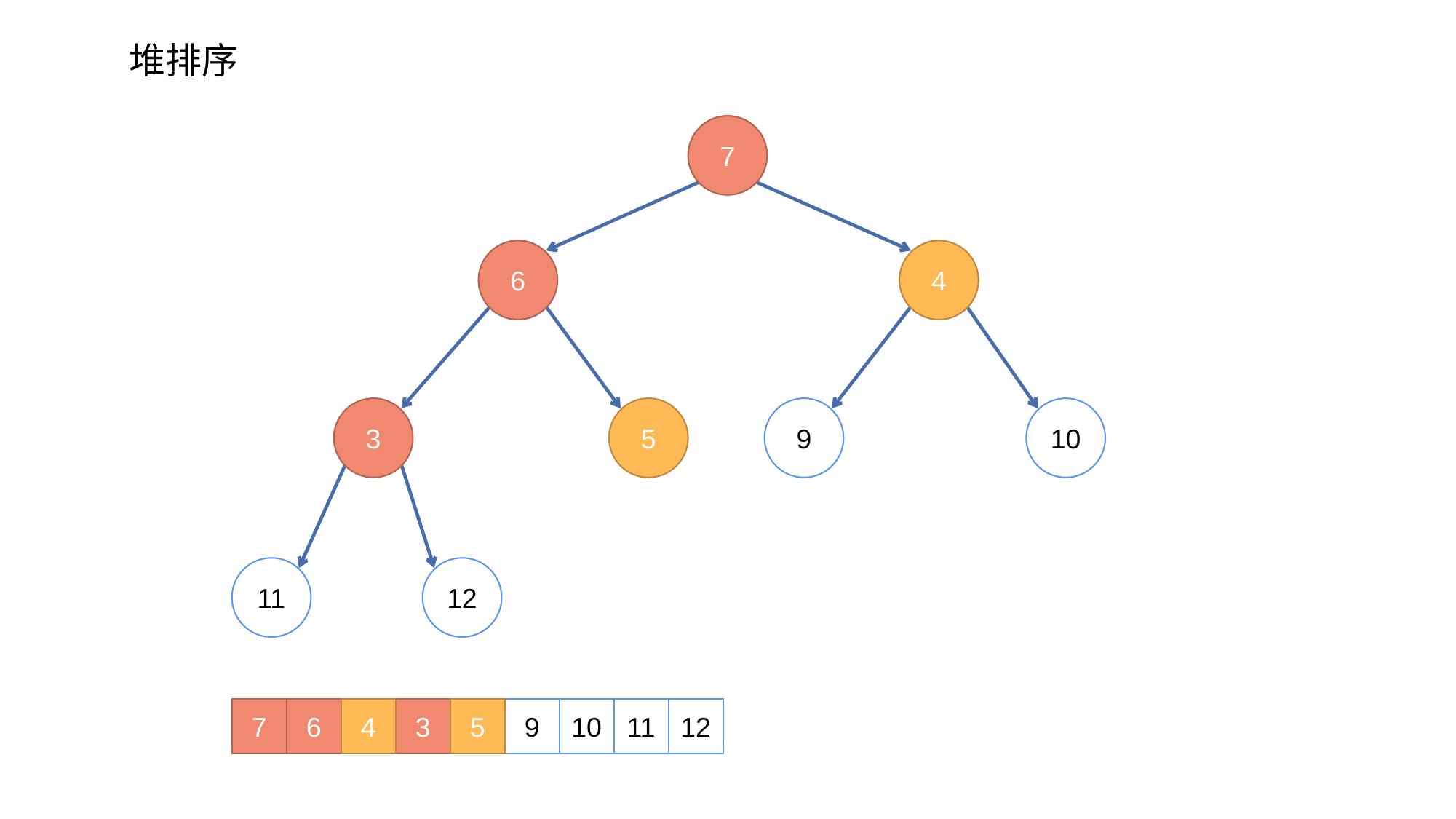

堆排序
7
6
4
3
5
9
10
11
12
7
6
4
3
5
9
10
11
12